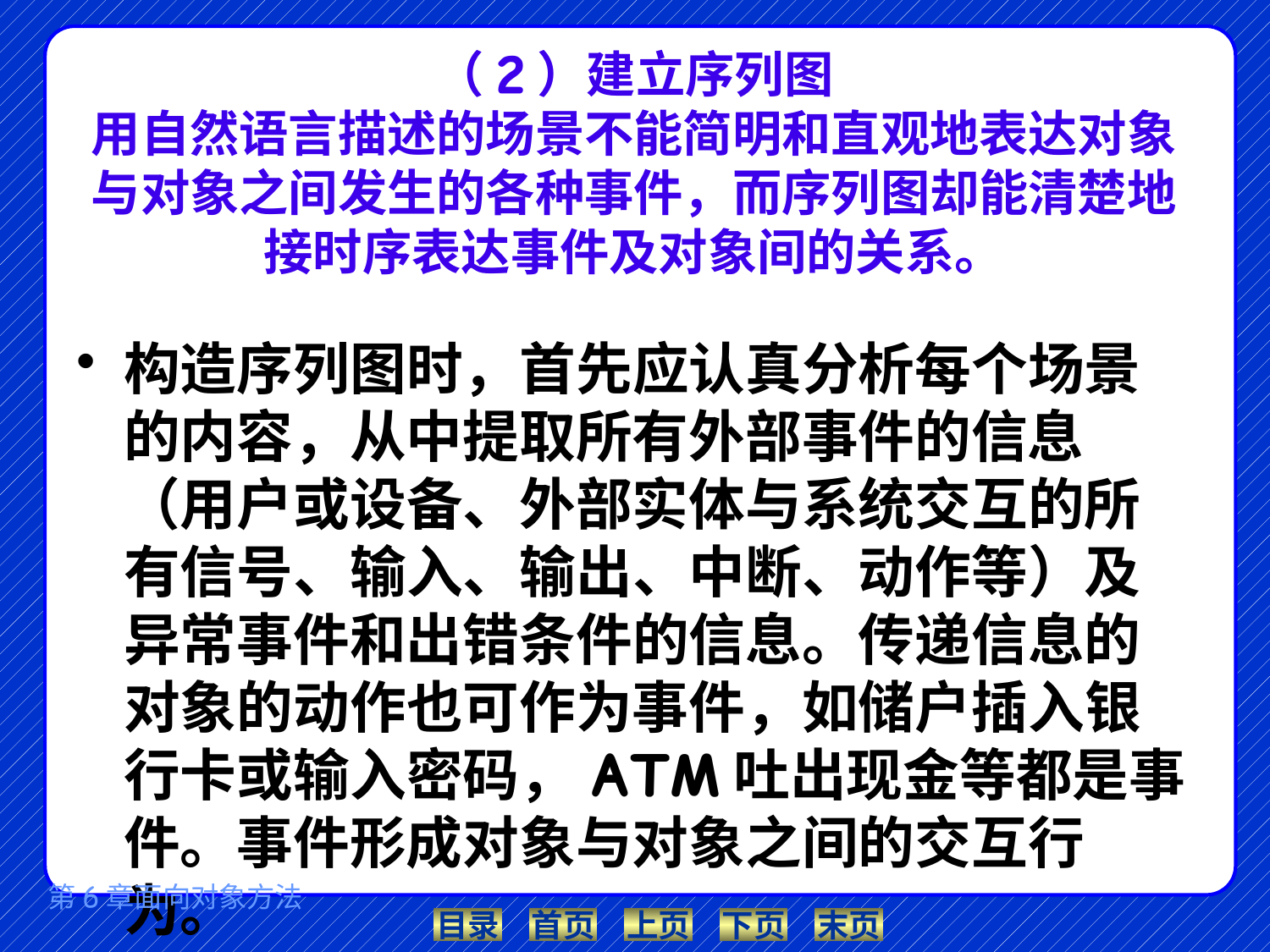

# （2）建立序列图 用自然语言描述的场景不能简明和直观地表达对象与对象之间发生的各种事件，而序列图却能清楚地接时序表达事件及对象间的关系。
构造序列图时，首先应认真分析每个场景的内容，从中提取所有外部事件的信息（用户或设备、外部实体与系统交互的所有信号、输入、输出、中断、动作等）及异常事件和出错条件的信息。传递信息的对象的动作也可作为事件，如储户插入银行卡或输入密码，ATM吐出现金等都是事件。事件形成对象与对象之间的交互行为。

第6章面向对象方法